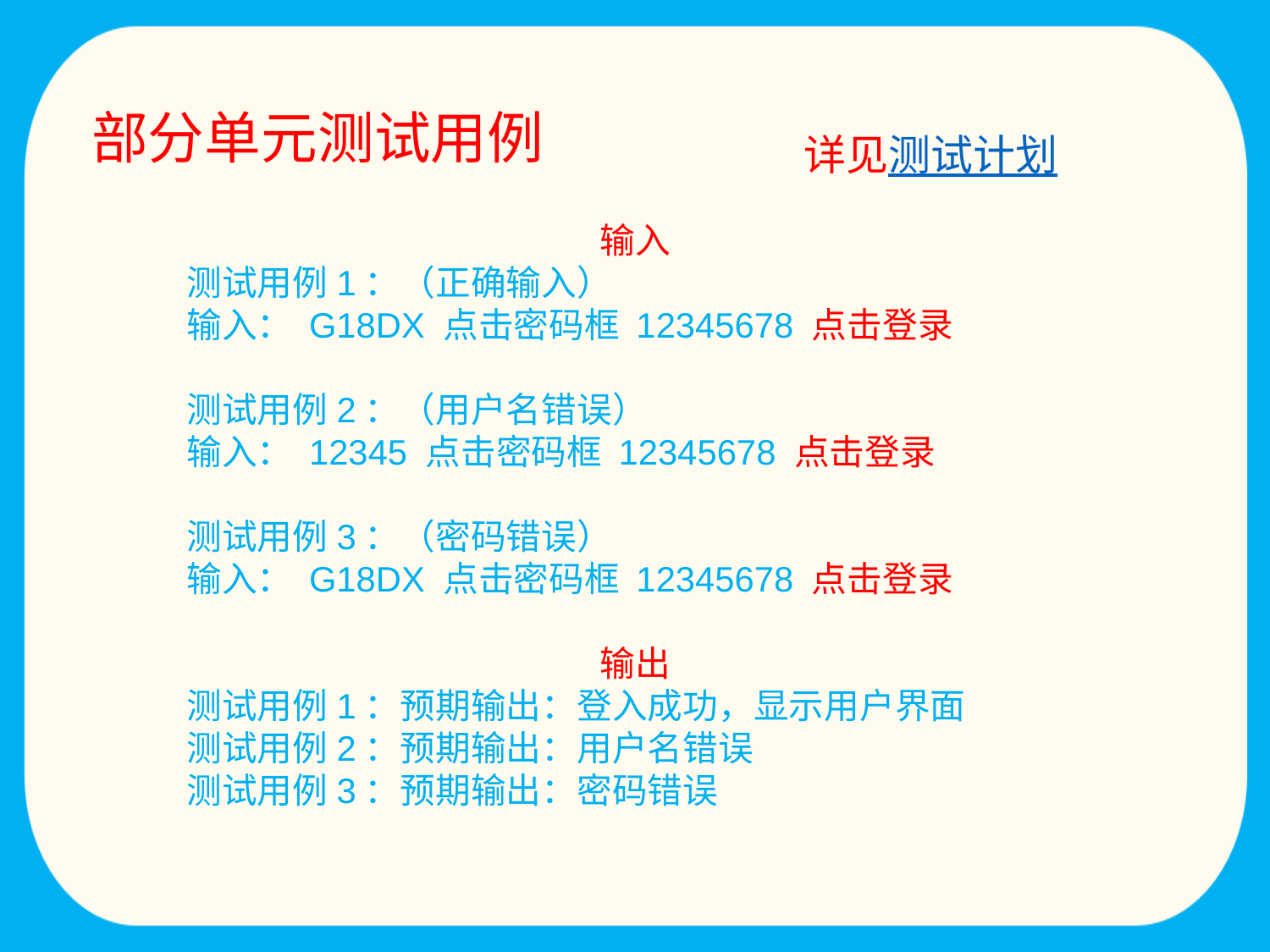

部分单元测试用例
详见测试计划
输入
测试用例1：（正确输入）
输入： G18DX 点击密码框 12345678 点击登录

测试用例2：（用户名错误）
输入： 12345 点击密码框 12345678 点击登录

测试用例3：（密码错误）
输入： G18DX 点击密码框 12345678 点击登录

输出
测试用例1：预期输出：登入成功，显示用户界面
测试用例2：预期输出：用户名错误
测试用例3：预期输出：密码错误